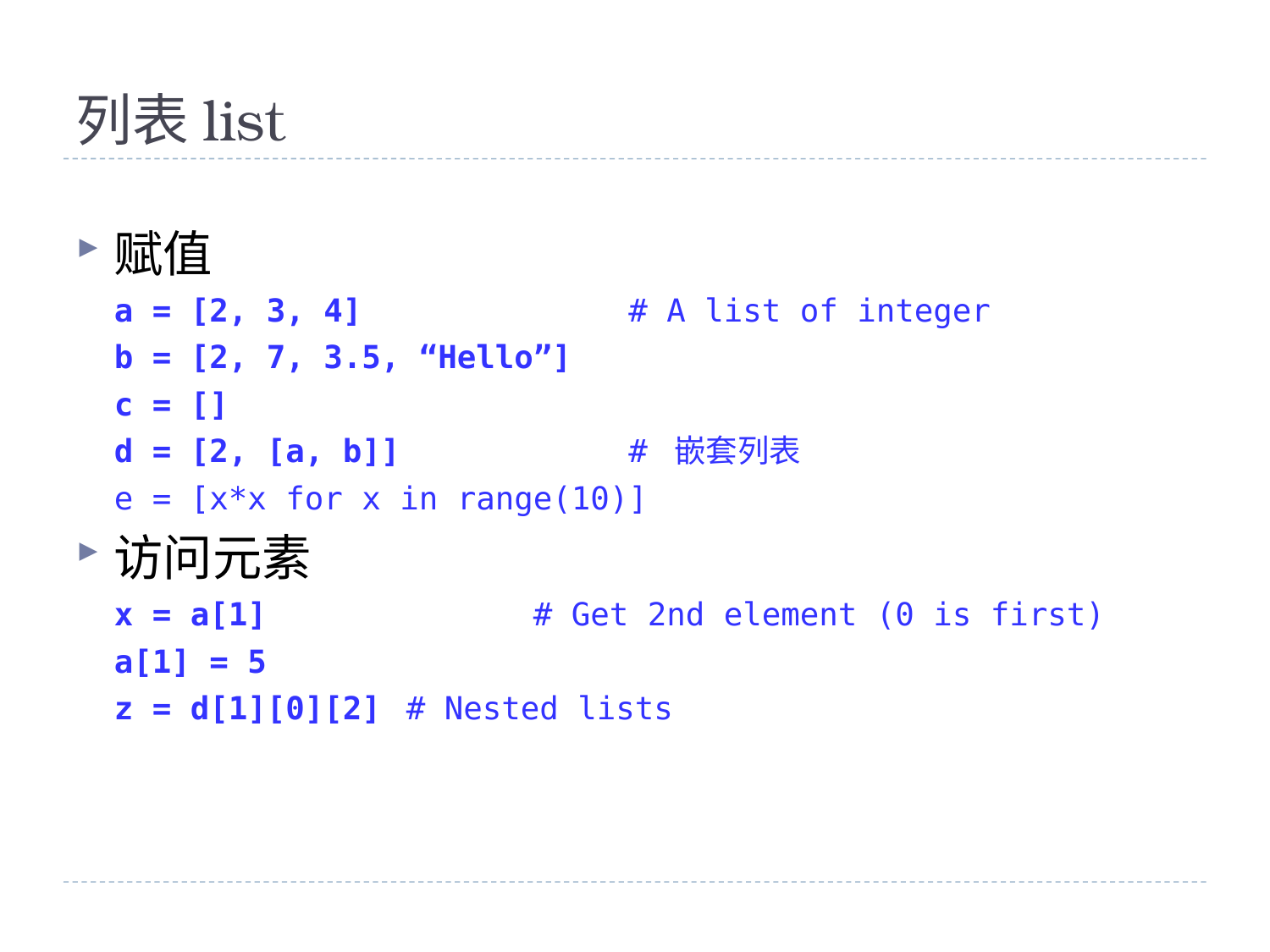

# 列表list
赋值
a = [2, 3, 4]		     # A list of integer
b = [2, 7, 3.5, “Hello”]
c = []
d = [2, [a, b]]		     # 嵌套列表
e = [x*x for x in range(10)]
访问元素
x = a[1] 		# Get 2nd element (0 is first)
a[1] = 5
z = d[1][0][2] 	# Nested lists